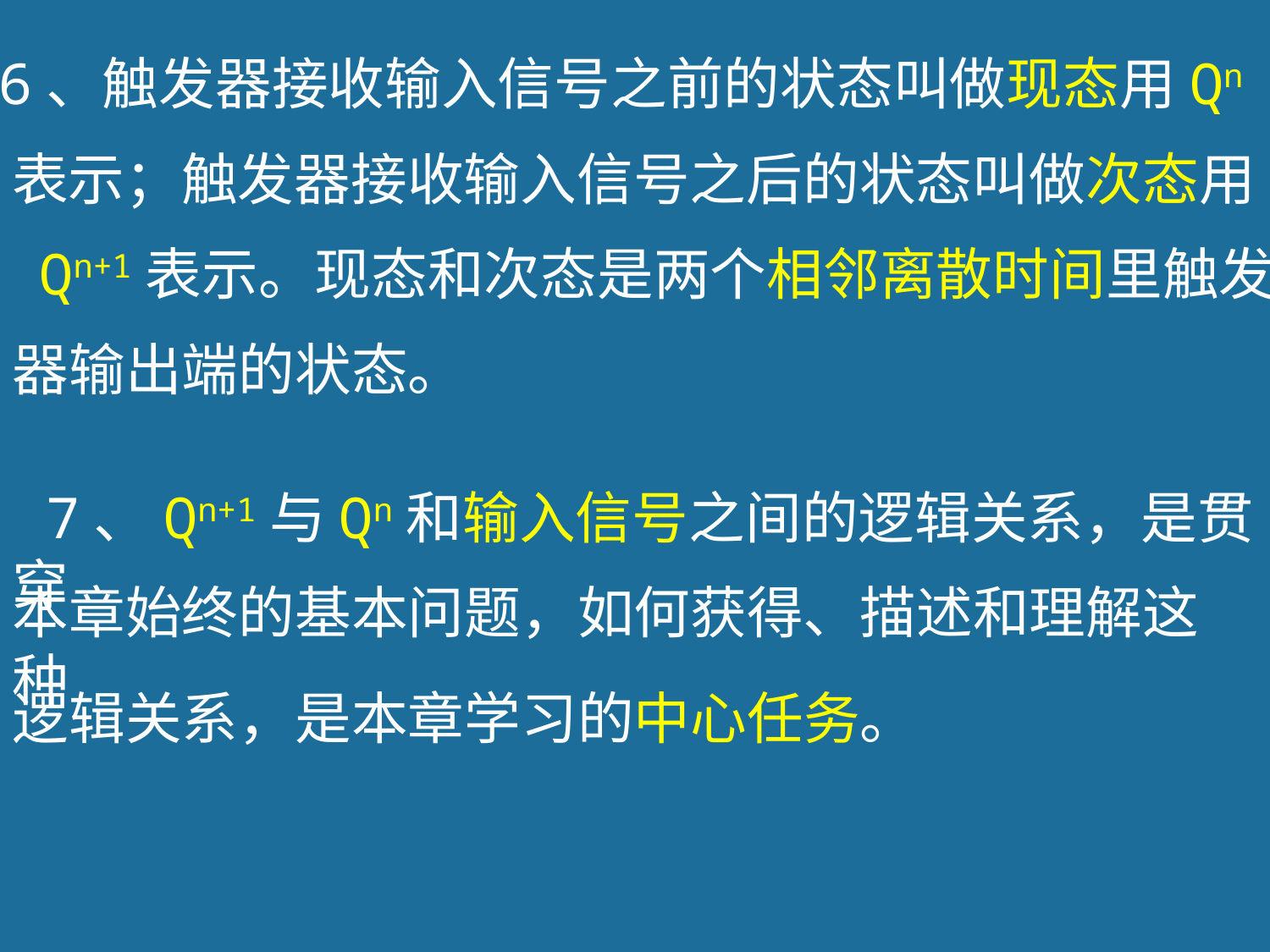

6、触发器接收输入信号之前的状态叫做现态用Qn
表示；触发器接收输入信号之后的状态叫做次态用
Qn+1表示。现态和次态是两个相邻离散时间里触发
器输出端的状态。
 7、Qn+1与Qn和输入信号之间的逻辑关系，是贯穿
本章始终的基本问题，如何获得、描述和理解这种
逻辑关系，是本章学习的中心任务。
5